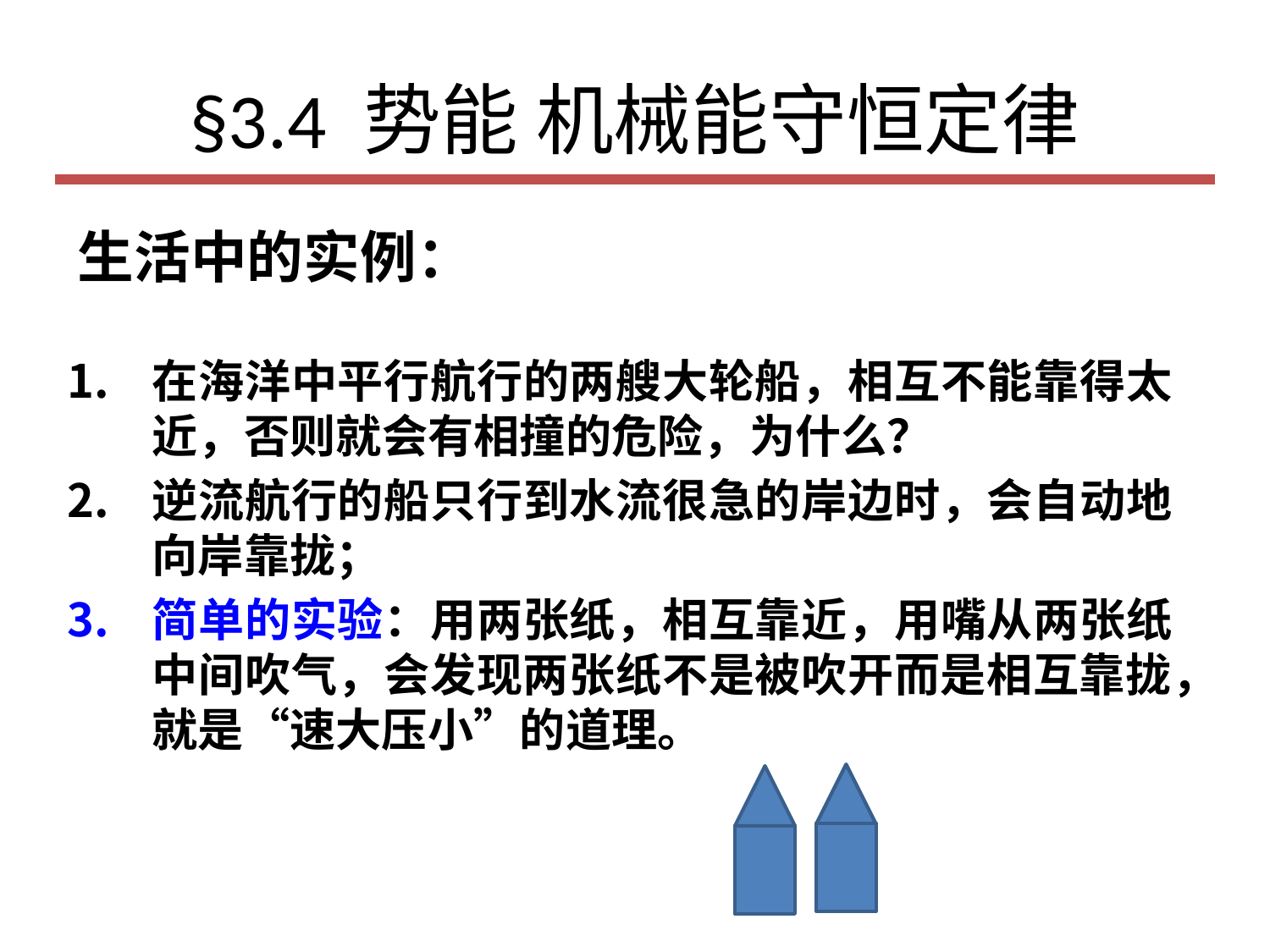

# §3.4 势能 机械能守恒定律
生活中的实例：
在海洋中平行航行的两艘大轮船，相互不能靠得太近，否则就会有相撞的危险，为什么？
逆流航行的船只行到水流很急的岸边时，会自动地向岸靠拢；
简单的实验：用两张纸，相互靠近，用嘴从两张纸中间吹气，会发现两张纸不是被吹开而是相互靠拢，就是“速大压小”的道理。